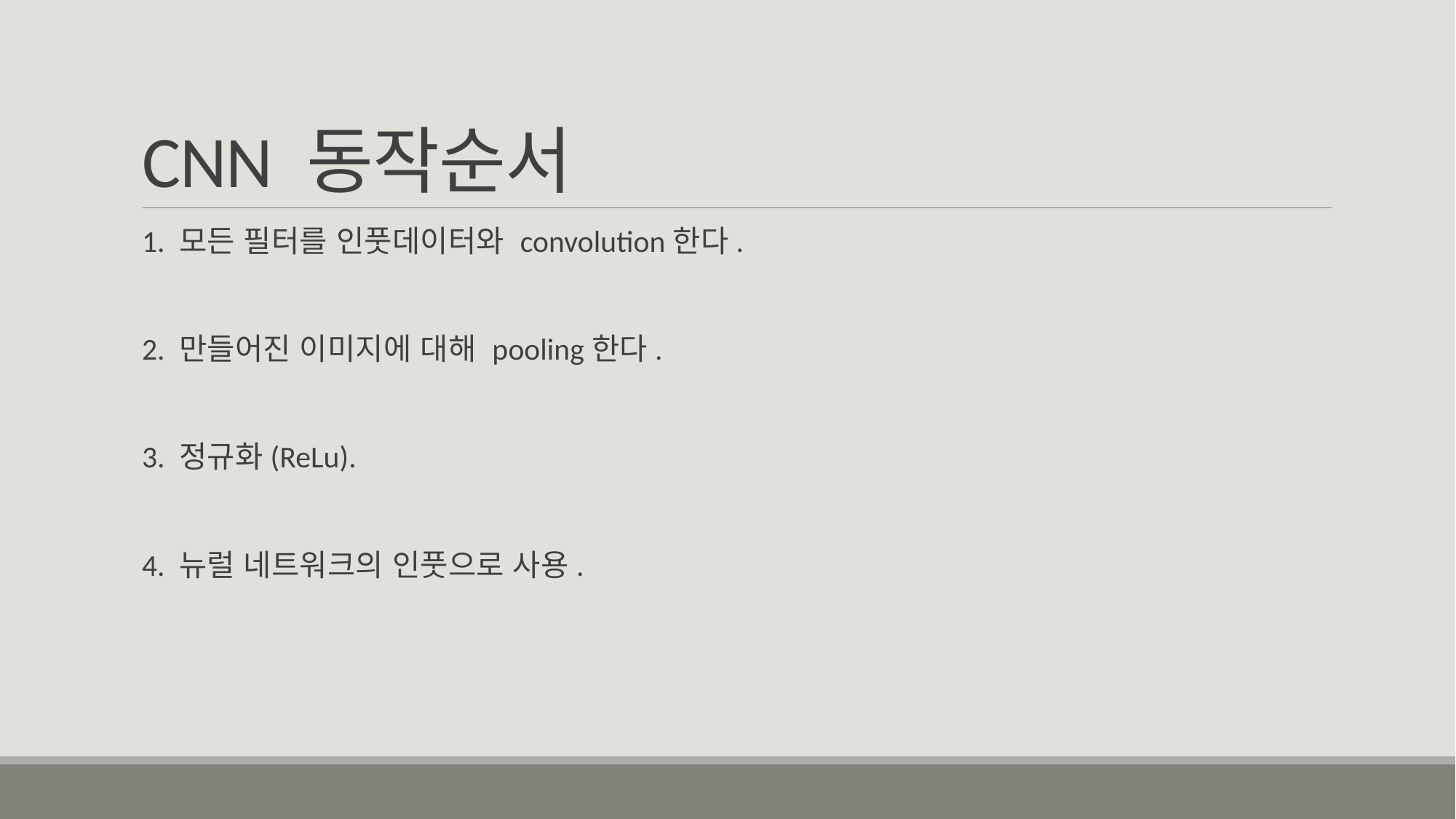

# CNN 동작순서
1. 모든 필터를 인풋데이터와 convolution한다.

2. 만들어진 이미지에 대해 pooling한다.

3. 정규화(ReLu).

4. 뉴럴 네트워크의 인풋으로 사용.